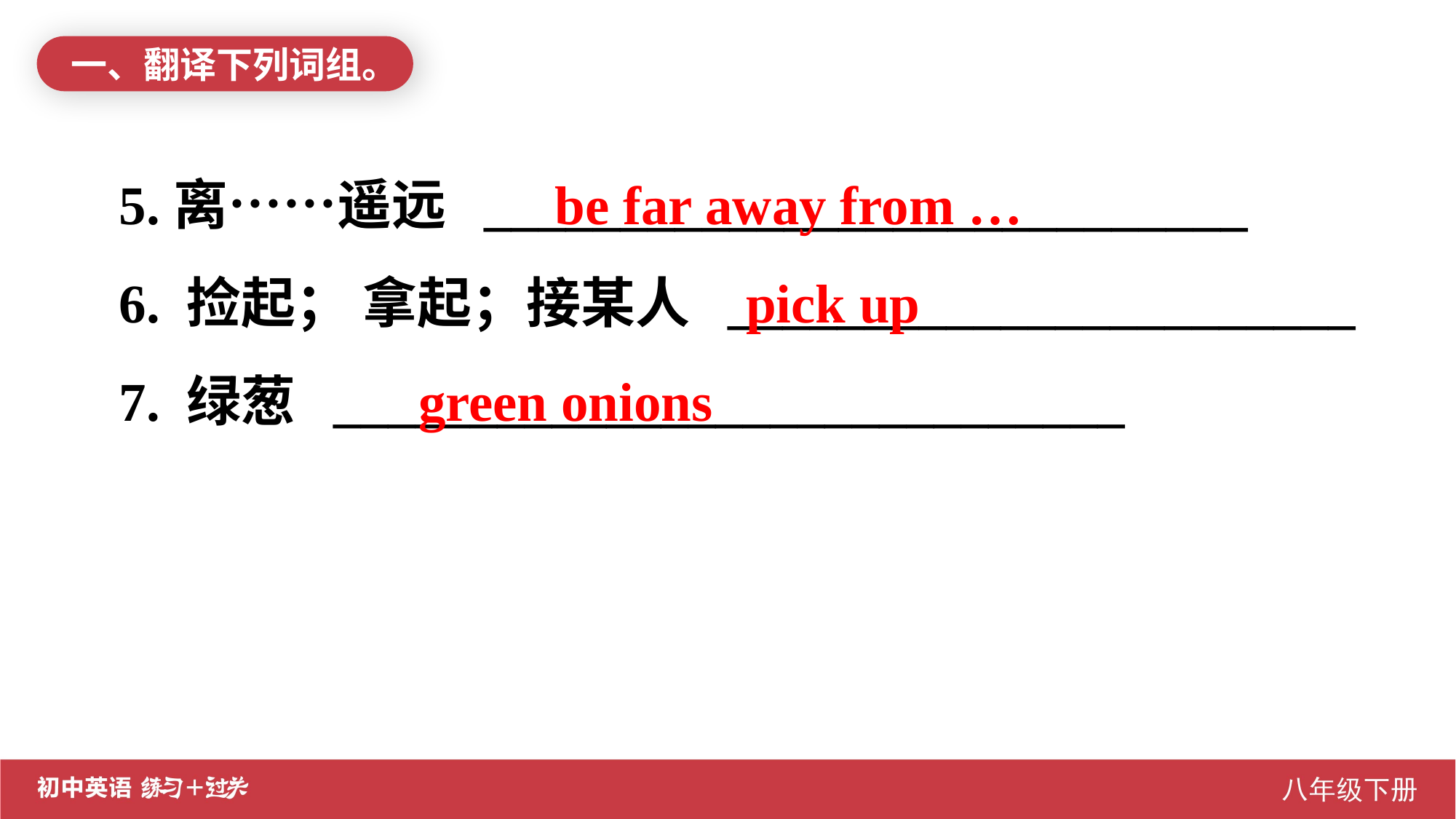

一、翻译下列词组。
5.离……遥远  ____________________________
6. 捡起； 拿起；接某人  _______________________
7. 绿葱  _____________________________
                    be far away from …
                                  pick up
          green onions